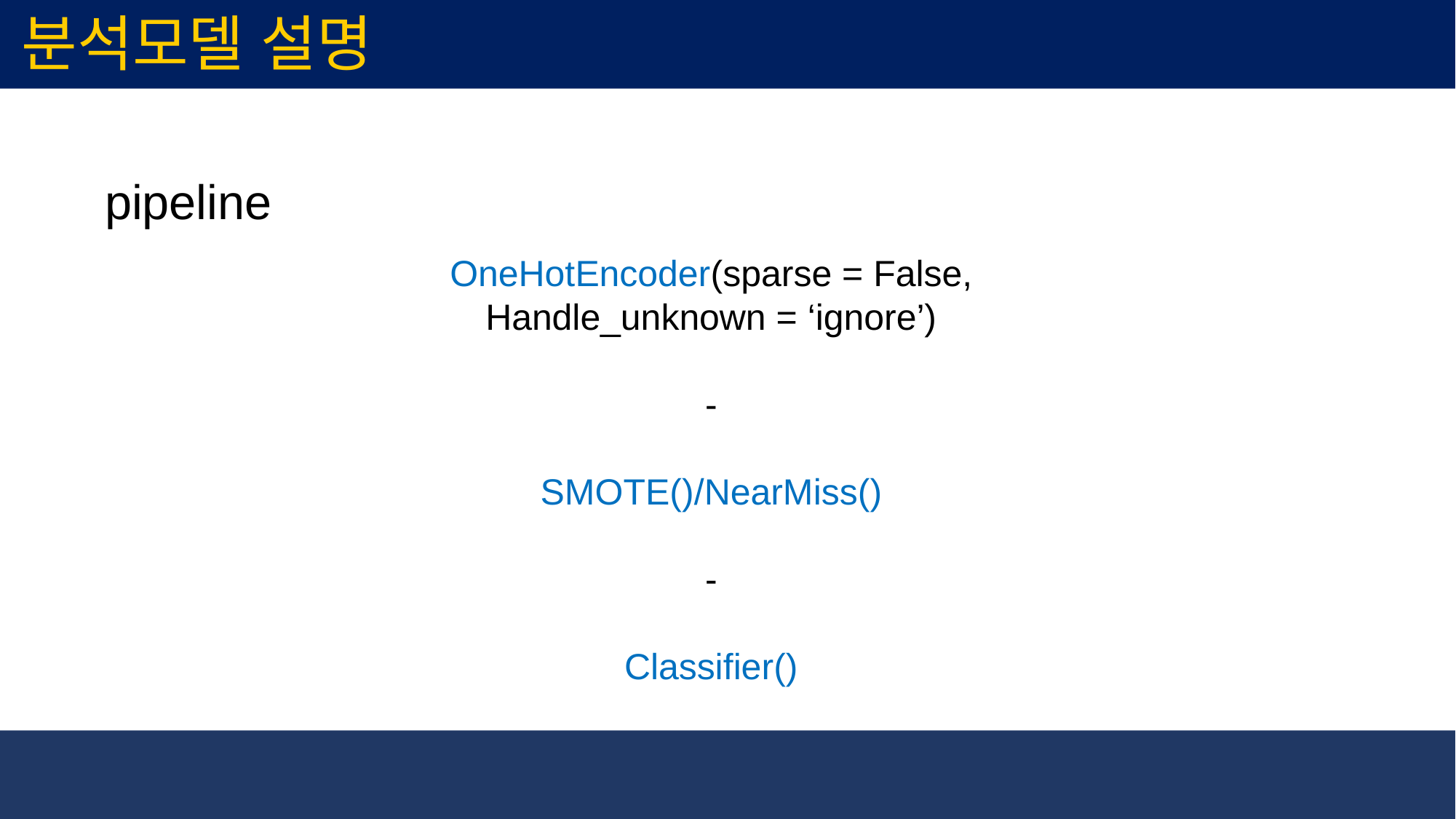

분석모델 설명
 pipeline
OneHotEncoder(sparse = False,
Handle_unknown = ‘ignore’)

-

SMOTE()/NearMiss()

-

Classifier()